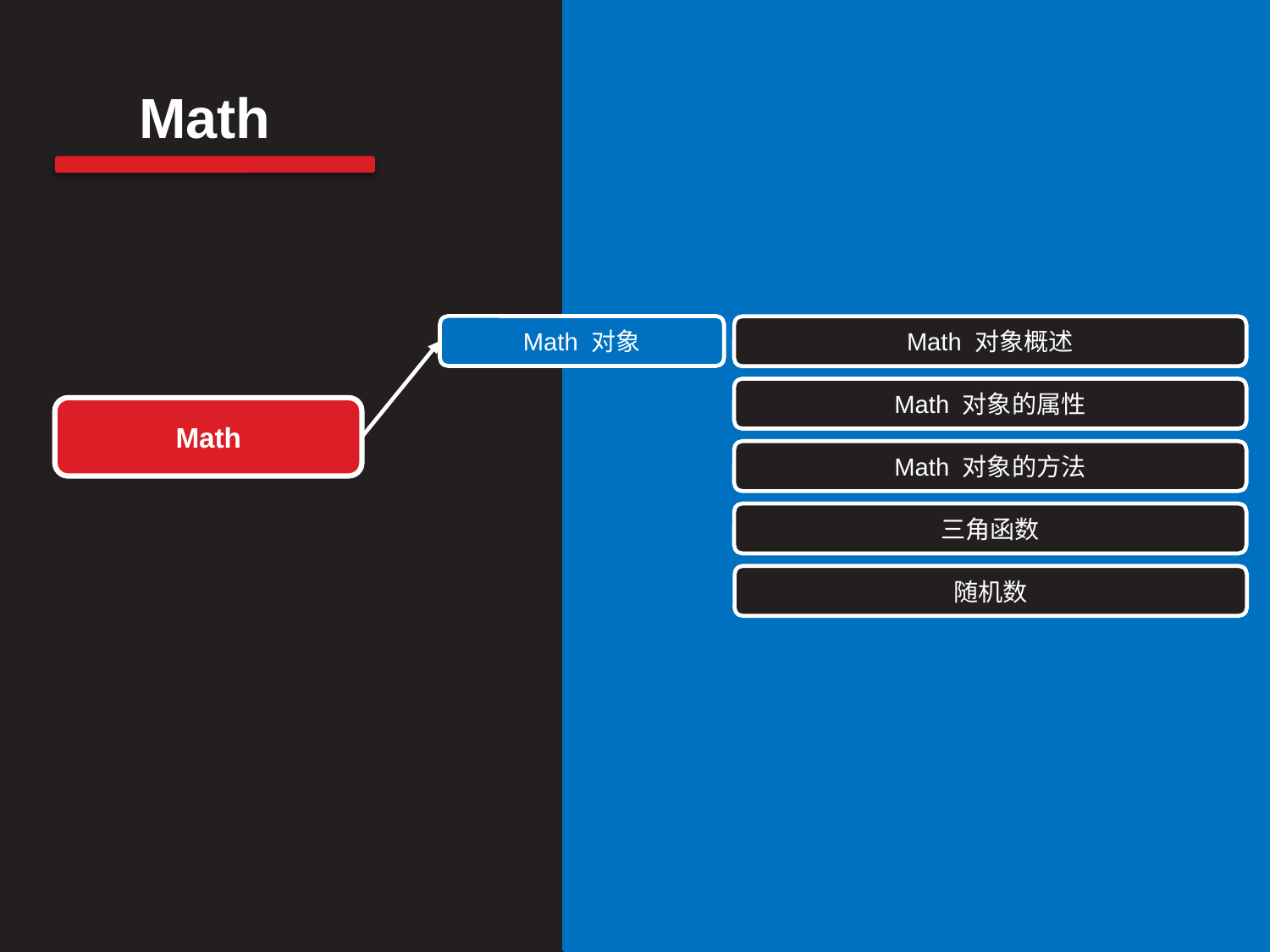

Math

Math 对象
Math 对象概述
Math 对象的属性
Math
Math 对象的方法
三角函数
随机数